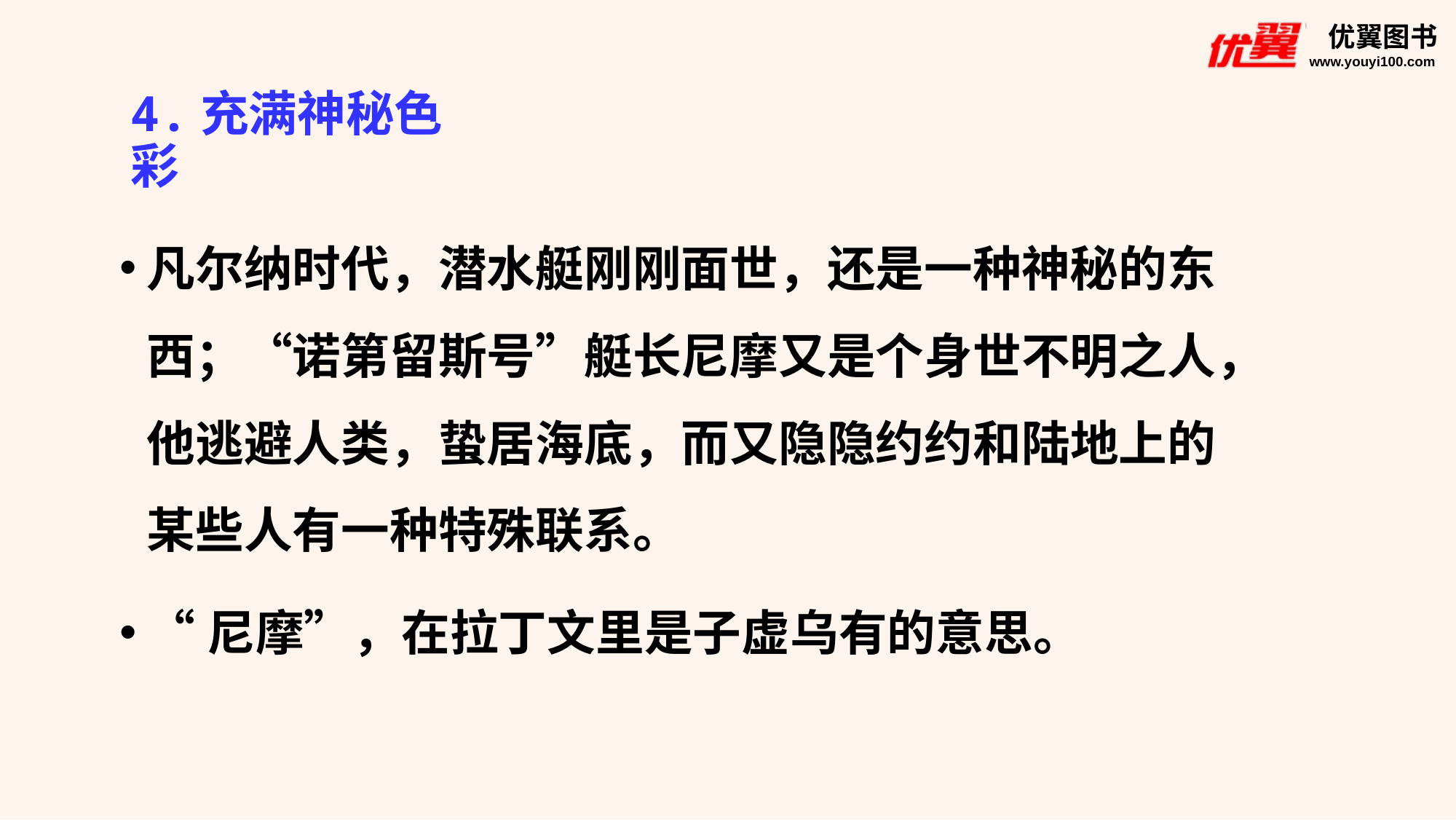

4.充满神秘色彩
凡尔纳时代，潜水艇刚刚面世，还是一种神秘的东西；“诺第留斯号”艇长尼摩又是个身世不明之人，他逃避人类，蛰居海底，而又隐隐约约和陆地上的某些人有一种特殊联系。
“尼摩”，在拉丁文里是子虚乌有的意思。